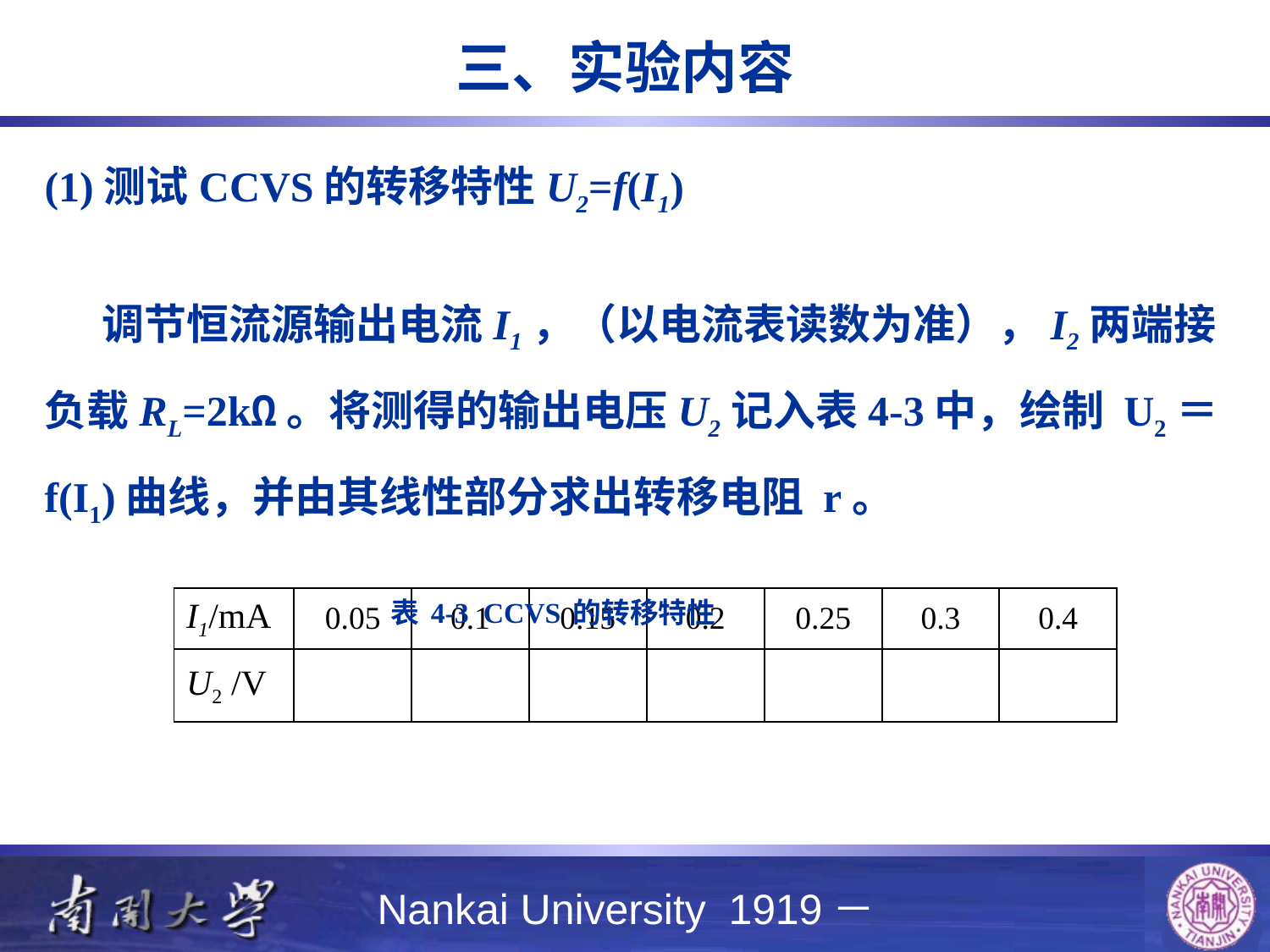

三、实验内容
(1)测试CCVS的转移特性U2=f(I1)

     调节恒流源输出电流I1，（以电流表读数为准），I2两端接负载RL=2kΩ。将测得的输出电压U2记入表4-3中，绘制 U2＝
f(I1)曲线，并由其线性部分求出转移电阻 r。
                                                             表4-3  CCVS的转移特性
| I1/mA | 0.05 | 0.1 | 0.15 | 0.2 | 0.25 | 0.3 | 0.4 |
| --- | --- | --- | --- | --- | --- | --- | --- |
| U2 /V |  |  |  |  |  |  |  |